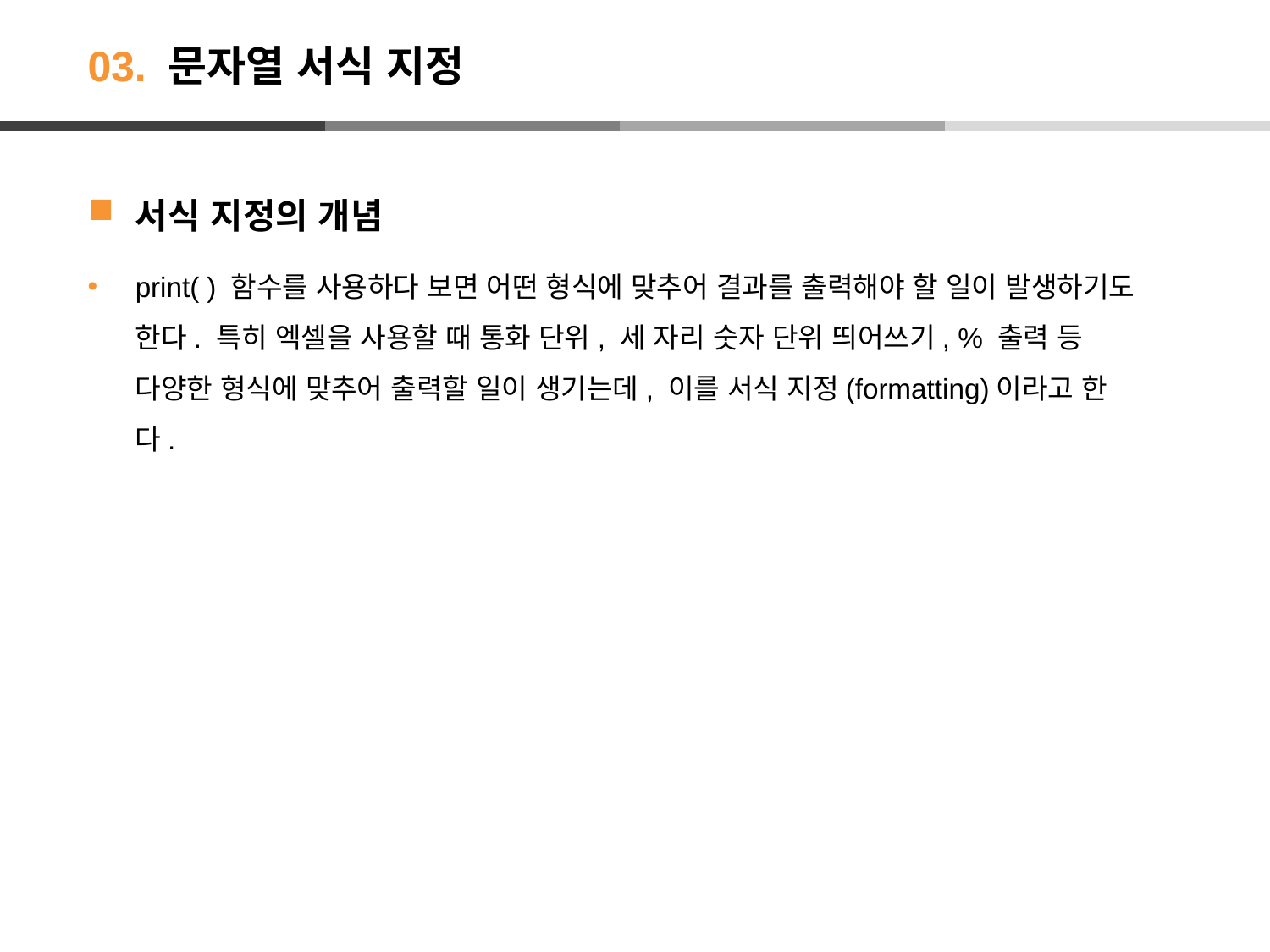

# 03. 문자열 서식 지정
서식 지정의 개념
print( ) 함수를 사용하다 보면 어떤 형식에 맞추어 결과를 출력해야 할 일이 발생하기도 한다. 특히 엑셀을 사용할 때 통화 단위, 세 자리 숫자 단위 띄어쓰기, % 출력 등 다양한 형식에 맞추어 출력할 일이 생기는데, 이를 서식 지정(formatting)이라고 한다.